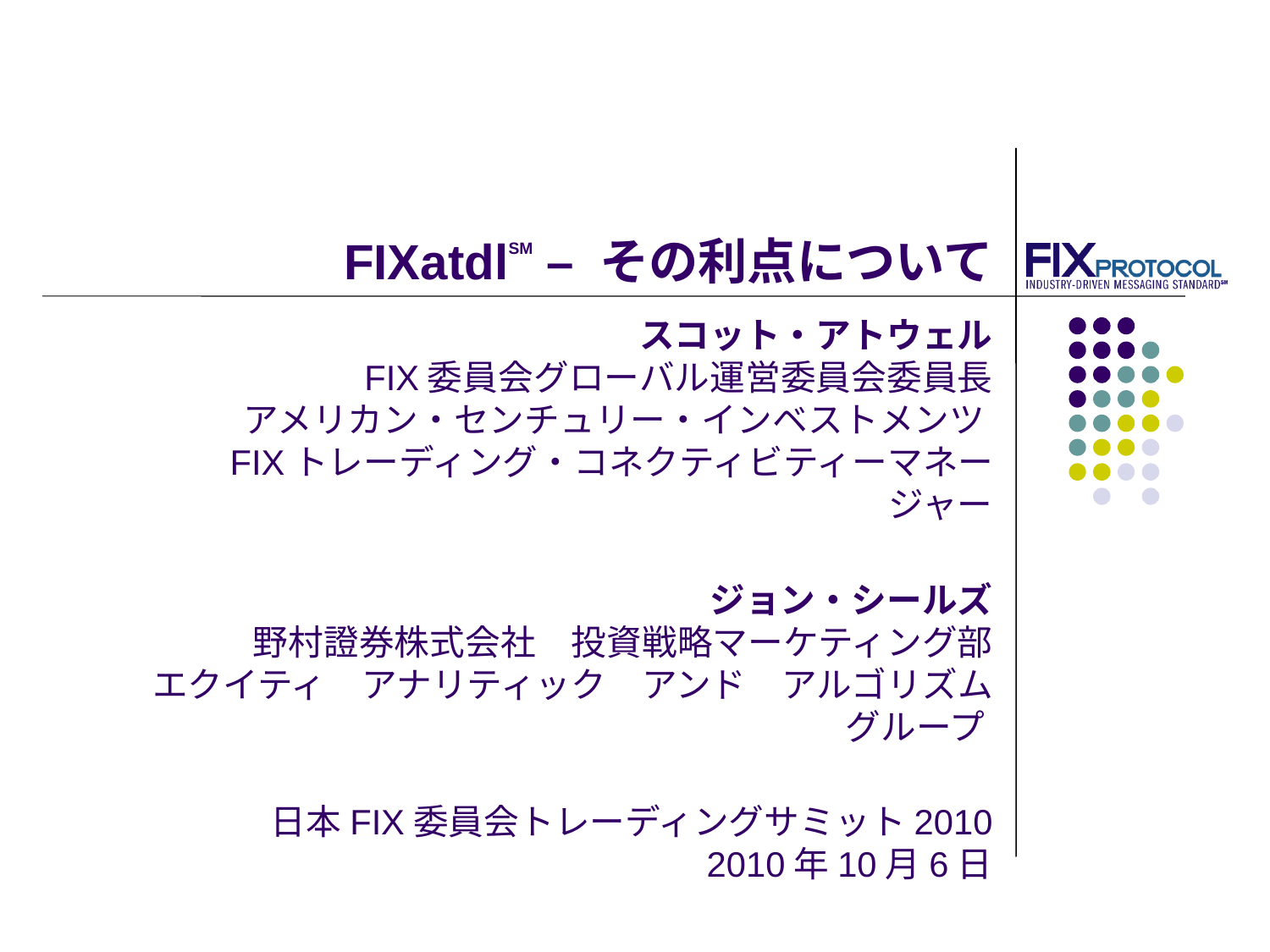

# FIXatdlSM – その利点について
 スコット・アトウェル
FIX委員会グローバル運営委員会委員長
アメリカン・センチュリー・インベストメンツ
FIXトレーディング・コネクティビティーマネージャー
 ジョン・シールズ
野村證券株式会社　投資戦略マーケティング部
エクイティ　アナリティック　アンド　アルゴリズム グループ
日本FIX委員会トレーディングサミット2010
2010年10月6日